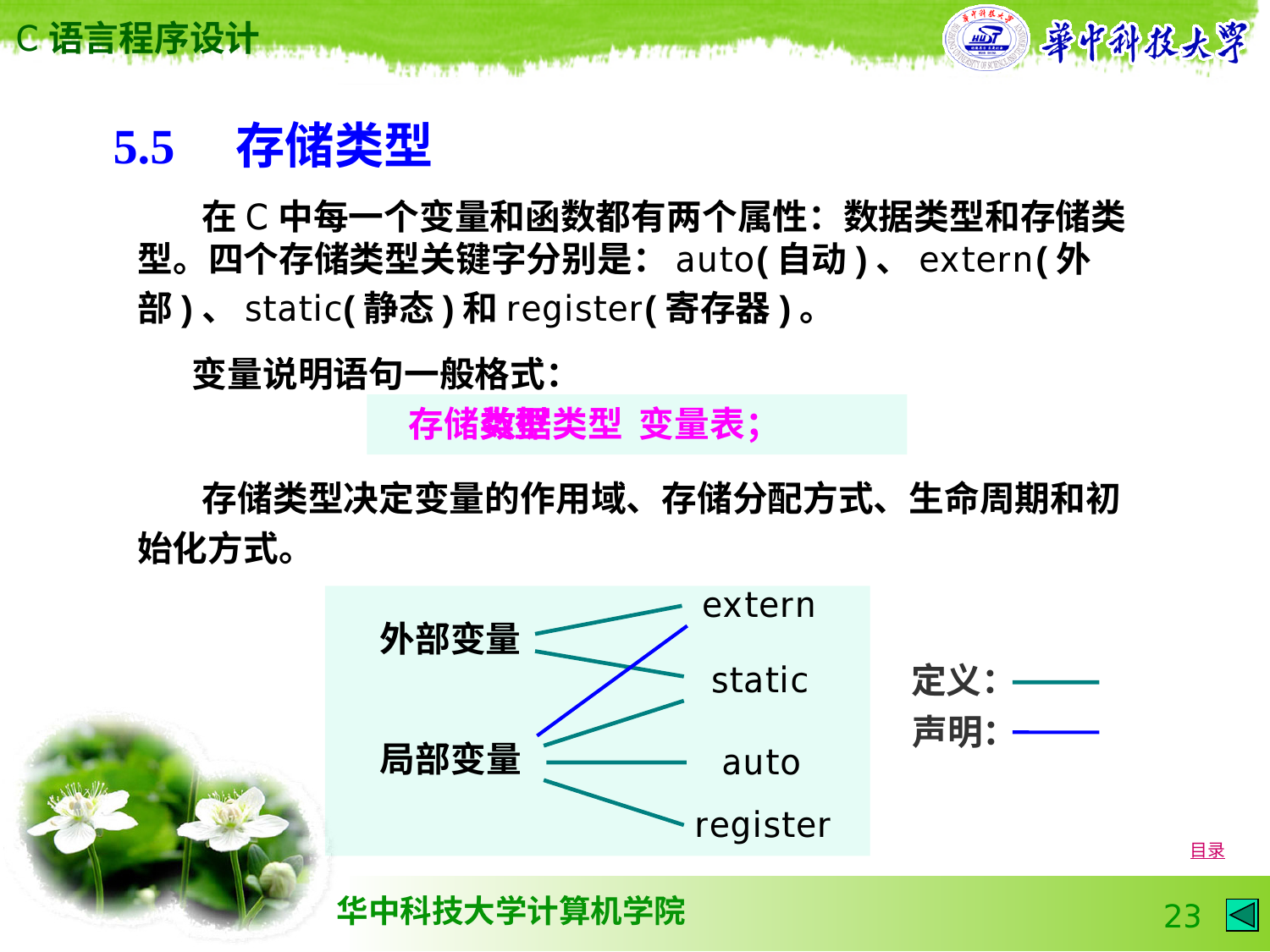

5.5　存储类型
       在C中每一个变量和函数都有两个属性：数据类型和存储类型。四个存储类型关键字分别是：auto(自动)、extern(外部)、static(静态)和register(寄存器)。
       变量说明语句一般格式：
                                           数据类型  变量表；

存储类型
       存储类型决定变量的作用域、存储分配方式、生命周期和初始化方式。
extern

外部变量

static

局部变量
auto

register
定义：

声明：

目录
23